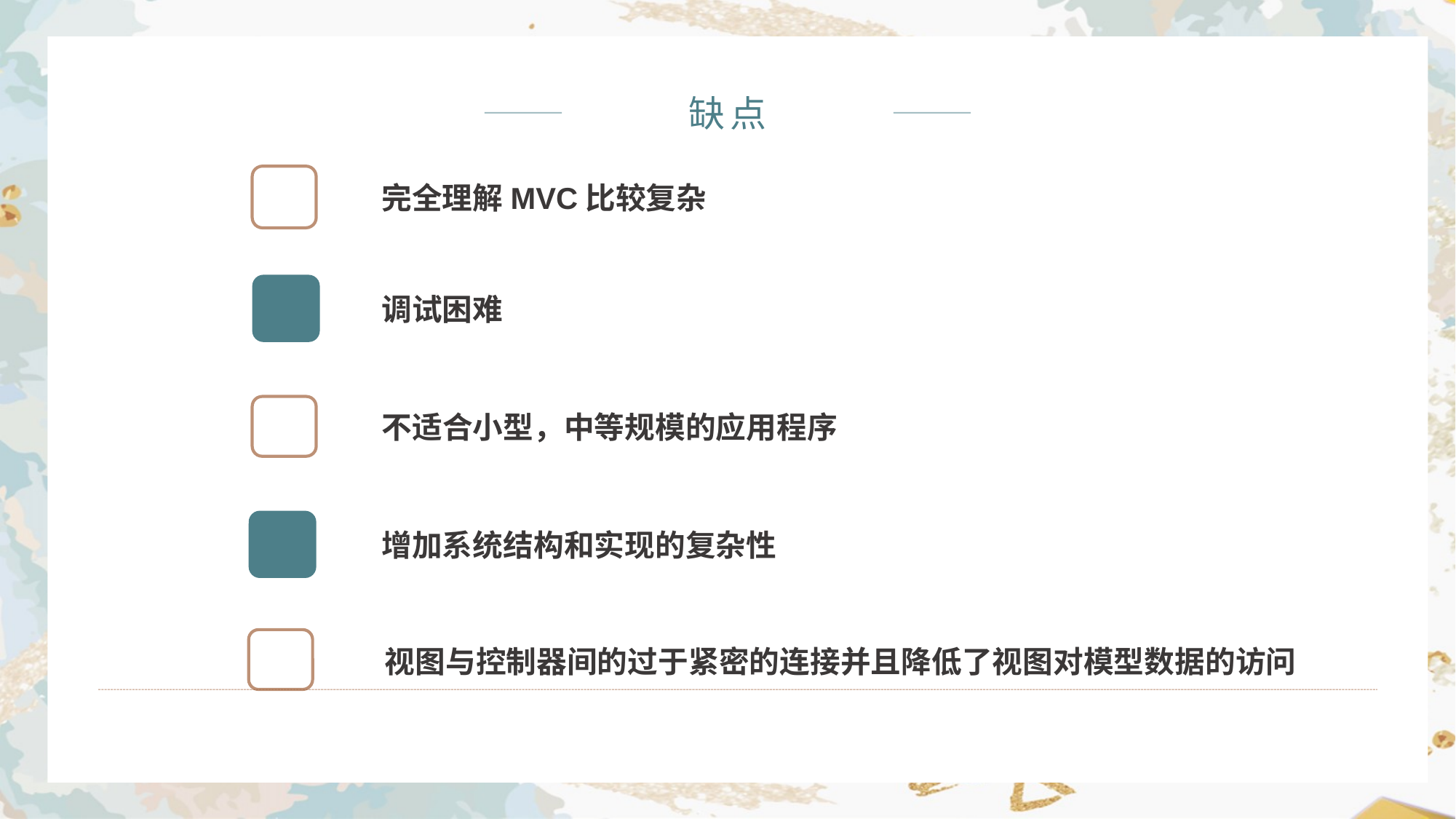

缺点

完全理解MVC比较复杂

调试困难

不适合小型，中等规模的应用程序

增加系统结构和实现的复杂性

视图与控制器间的过于紧密的连接并且降低了视图对模型数据的访问